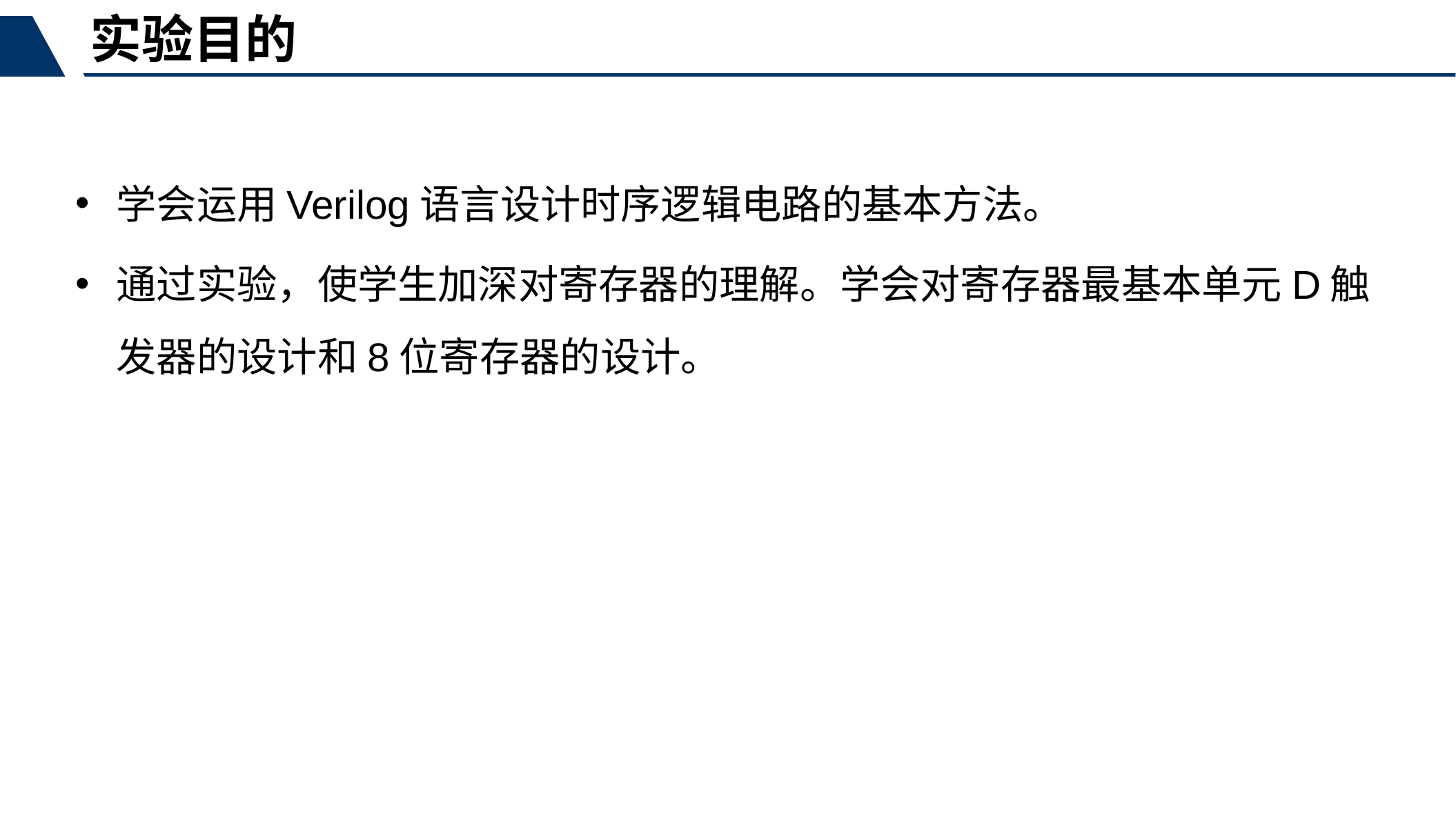

实验目的

学会运用Verilog语言设计时序逻辑电路的基本方法。
通过实验，使学生加深对寄存器的理解。学会对寄存器最基本单元D触发器的设计和8位寄存器的设计。